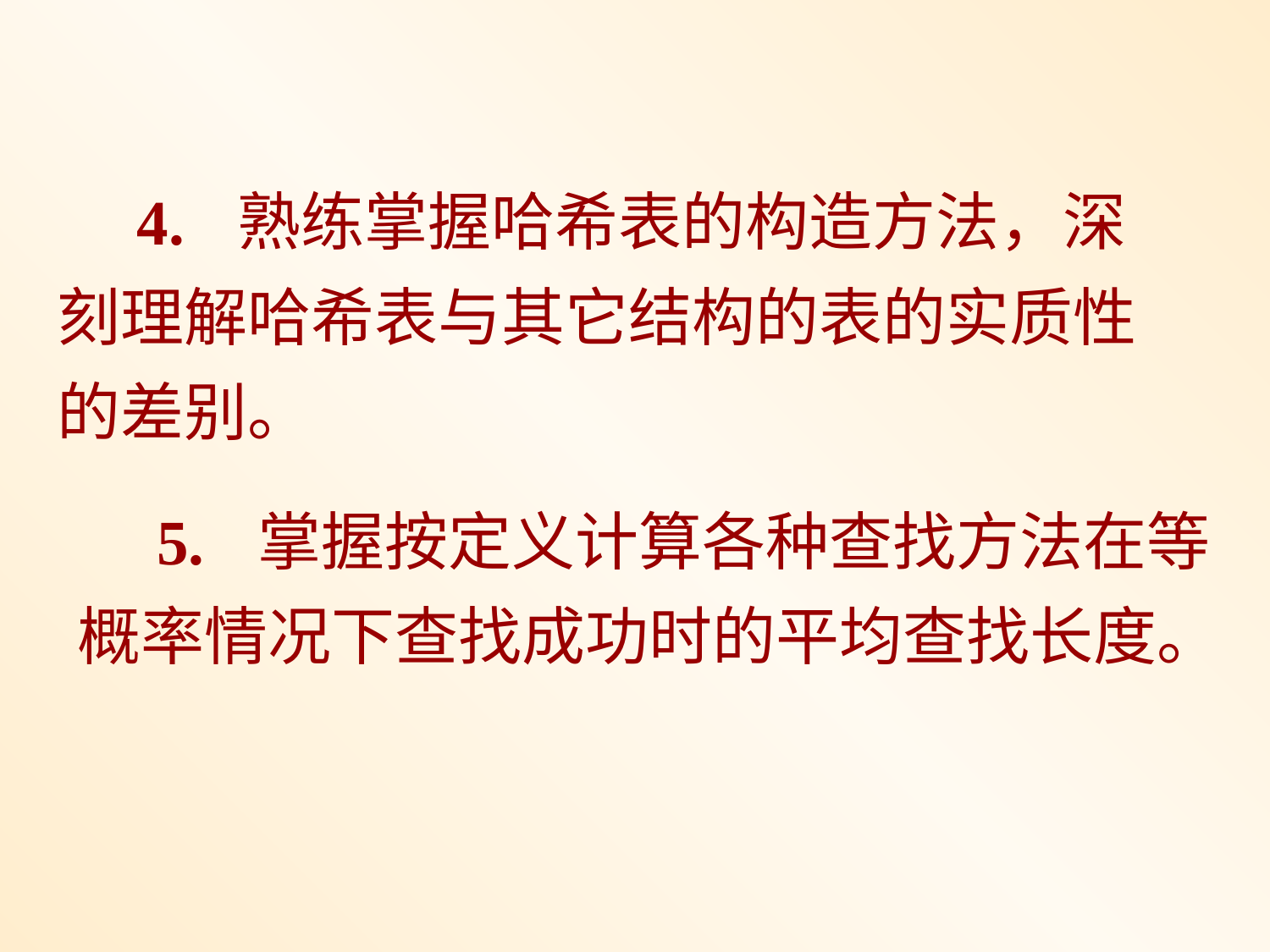

4. 熟练掌握哈希表的构造方法，深刻理解哈希表与其它结构的表的实质性的差别。
     5. 掌握按定义计算各种查找方法在等概率情况下查找成功时的平均查找长度。